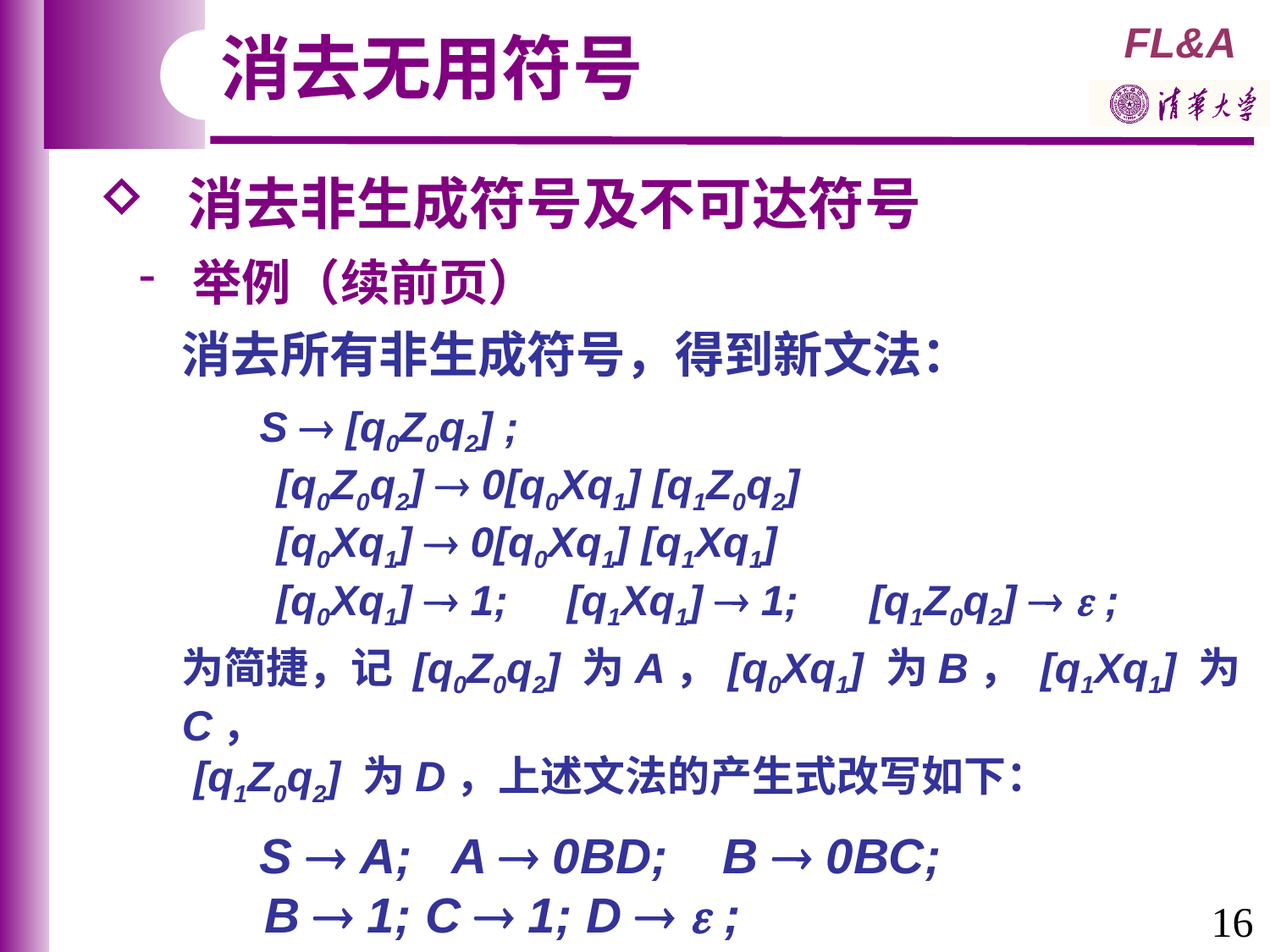

消去无用符号
  消去非生成符号及不可达符号
 举例（续前页）
消去所有非生成符号，得到新文法：

        S → [q0Z0q2] ;
        [q0Z0q2] → 0[q0Xq1] [q1Z0q2]
        [q0Xq1] → 0[q0Xq1] [q1Xq1]
        [q0Xq1] → 1;     [q1Xq1] → 1;      [q1Z0q2] → ε ;
为简捷，记 [q0Z0q2] 为A，[q0Xq1] 为B， [q1Xq1] 为C，
 [q1Z0q2] 为D，上述文法的产生式改写如下：

        S → A;   A → 0BD;    B → 0BC;
      B → 1; C → 1; D → ε ;
16